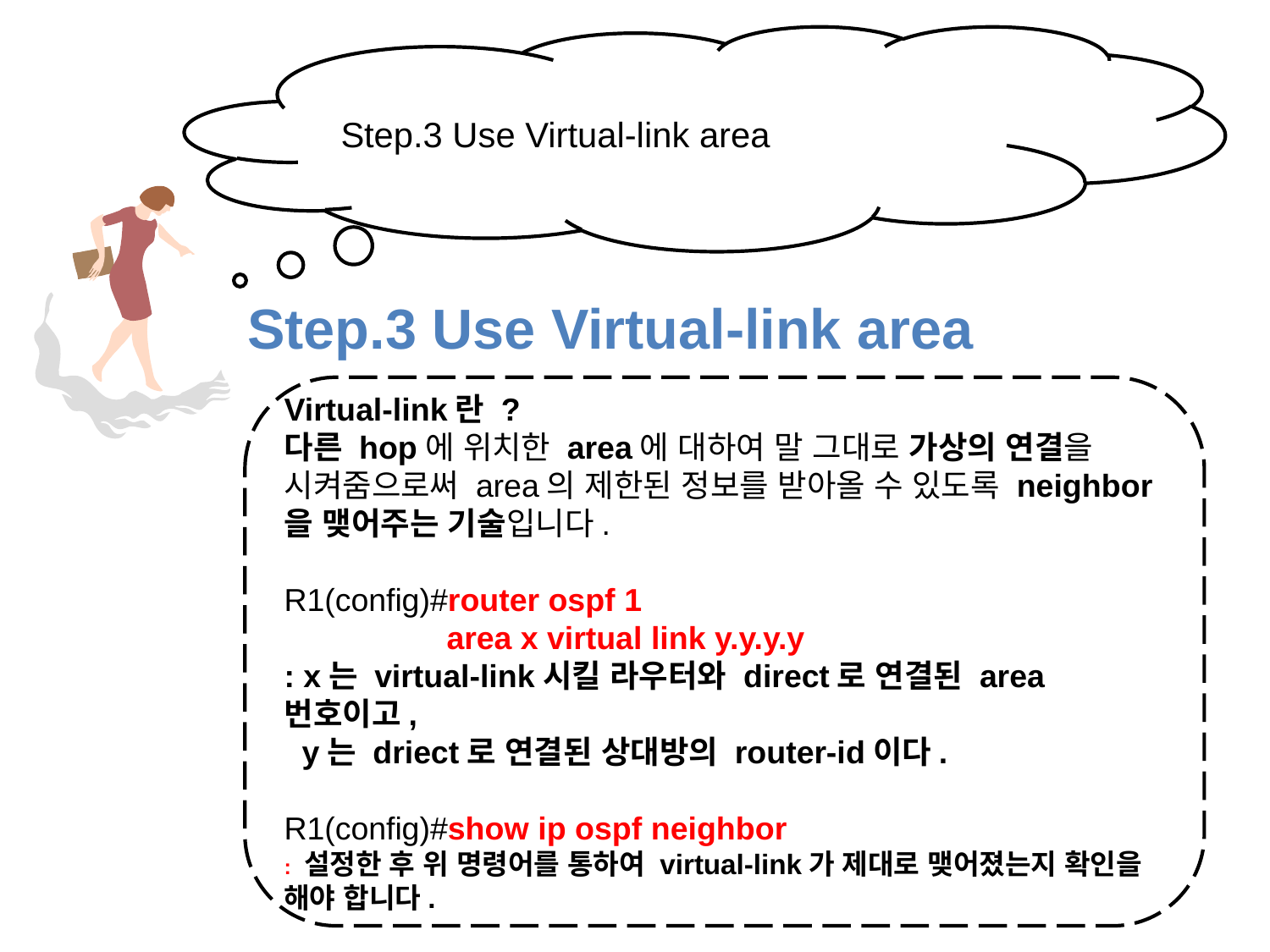

Step.3 Use Virtual-link area

Step.3 Use Virtual-link area

Virtual-link란 ?
다른 hop에 위치한 area에 대하여 말 그대로 가상의 연결을  시켜줌으로써 area의 제한된 정보를 받아올 수 있도록 neighbor을 맺어주는 기술입니다.

R1(config)#router ospf 1
	    area x virtual link y.y.y.y
: x는 virtual-link시킬 라우터와 direct로 연결된 area 번호이고,
  y는 driect로 연결된 상대방의 router-id이다.

R1(config)#show ip ospf neighbor
: 설정한 후 위 명령어를 통하여 virtual-link가 제대로 맺어졌는지 확인을 해야 합니다.